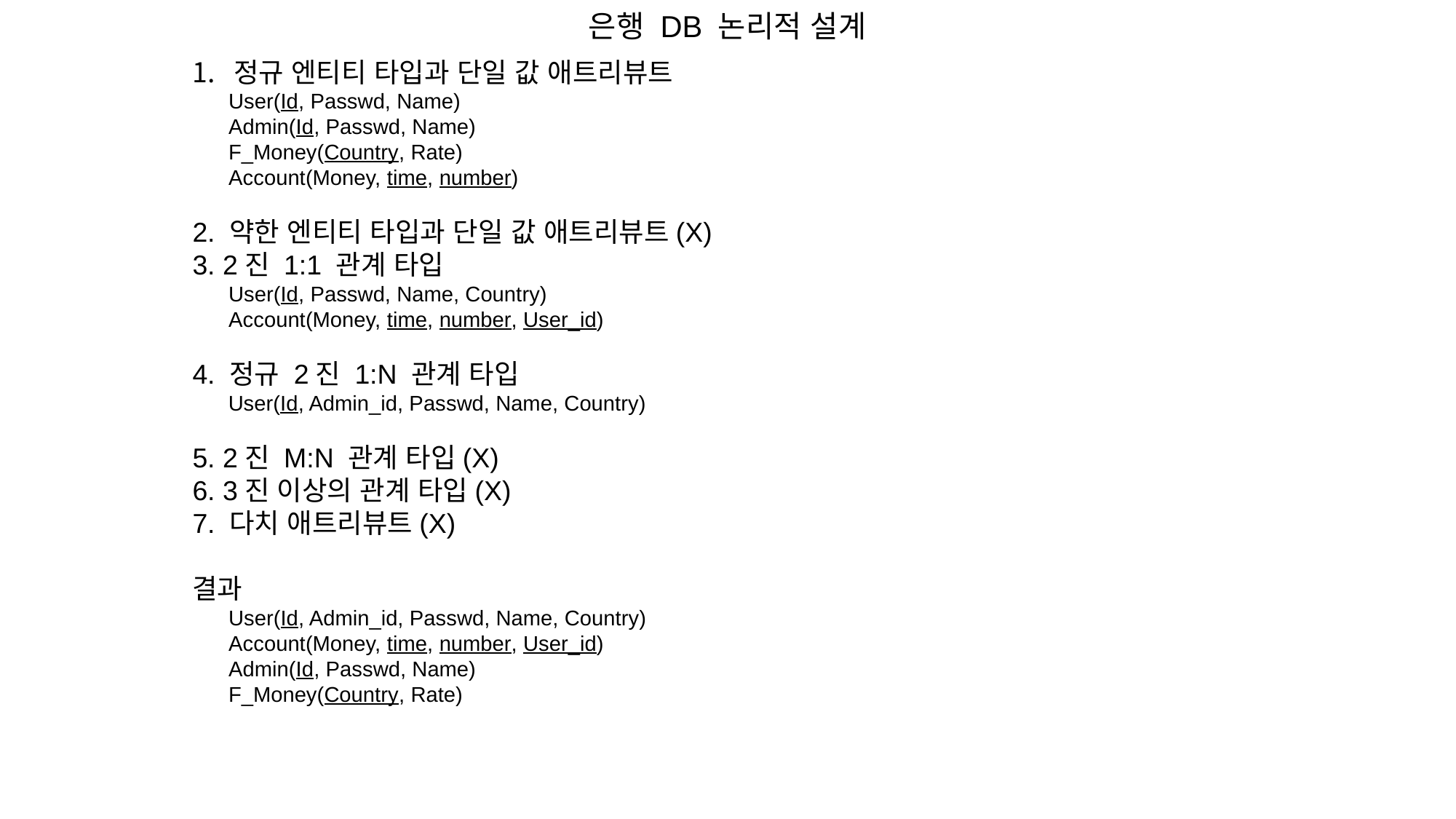

# 은행 DB 논리적 설계
정규 엔티티 타입과 단일 값 애트리뷰트
      User(Id, Passwd, Name)
      Admin(Id, Passwd, Name)
      F_Money(Country, Rate)
      Account(Money, time, number)

2. 약한 엔티티 타입과 단일 값 애트리뷰트(X)
3. 2진 1:1 관계 타입
      User(Id, Passwd, Name, Country)
      Account(Money, time, number, User_id)

4. 정규 2진 1:N 관계 타입
       User(Id, Admin_id, Passwd, Name, Country)

5. 2진 M:N 관계 타입(X)
6. 3진 이상의 관계 타입(X)
7. 다치 애트리뷰트(X)

결과
      User(Id, Admin_id, Passwd, Name, Country)
      Account(Money, time, number, User_id)
      Admin(Id, Passwd, Name)
      F_Money(Country, Rate)